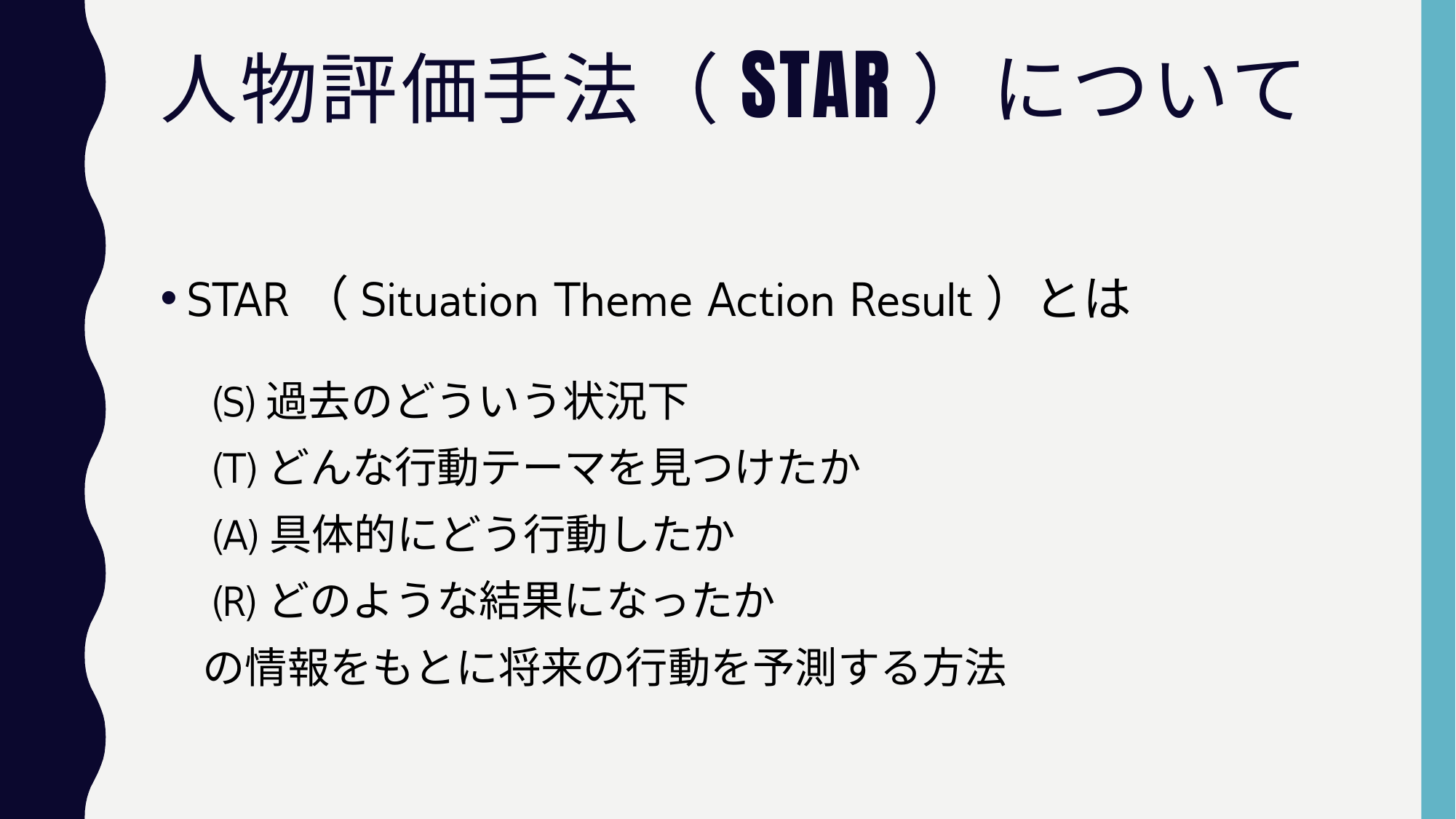

# 人物評価手法（STAR）について
STAR（Situation Theme Action Result）とは

　(S)過去のどういう状況下
　(T)どんな行動テーマを見つけたか
　(A)具体的にどう行動したか
　(R)どのような結果になったか
　の情報をもとに将来の行動を予測する方法